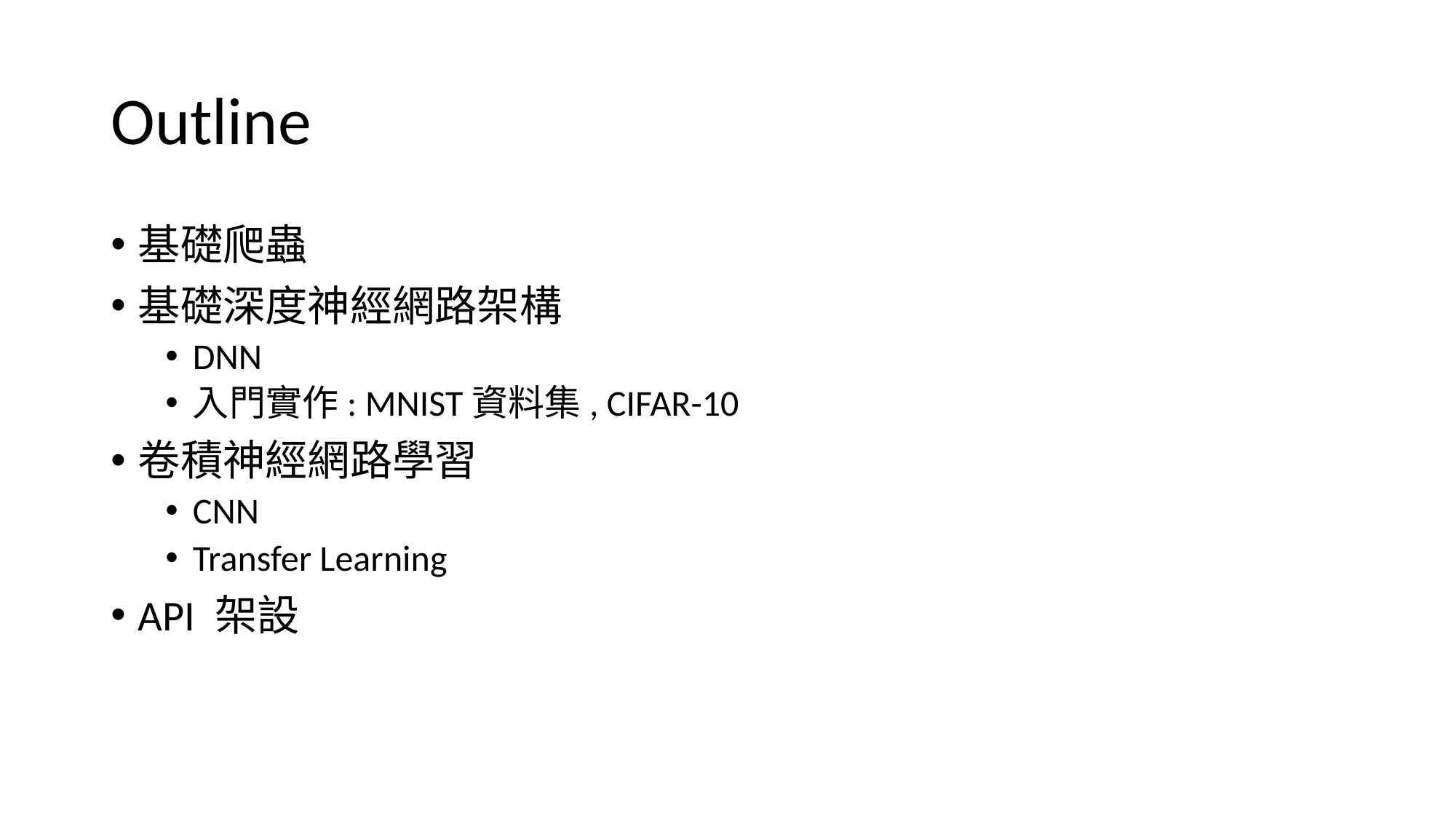

# Outline
基礎爬蟲
基礎深度神經網路架構
DNN
入門實作: MNIST資料集, CIFAR-10
卷積神經網路學習
CNN
Transfer Learning
API 架設